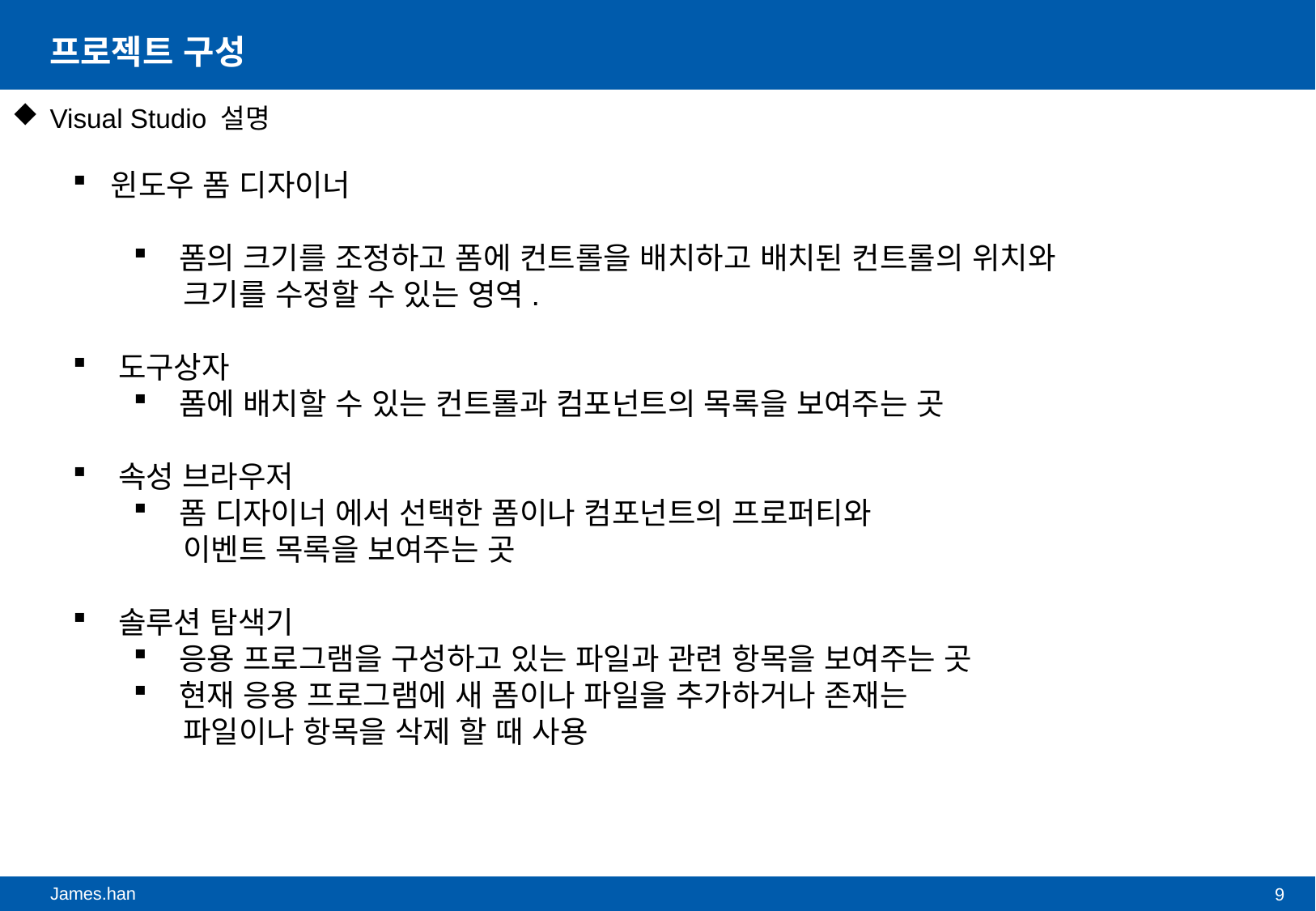

# 프로젝트 구성
Visual Studio 설명

윈도우 폼 디자이너

폼의 크기를 조정하고 폼에 컨트롤을 배치하고 배치된 컨트롤의 위치와
     크기를 수정할 수 있는 영역.

도구상자
폼에 배치할 수 있는 컨트롤과 컴포넌트의 목록을 보여주는 곳

속성 브라우저
폼 디자이너 에서 선택한 폼이나 컴포넌트의 프로퍼티와
     이벤트 목록을 보여주는 곳

솔루션 탐색기
응용 프로그램을 구성하고 있는 파일과 관련 항목을 보여주는 곳
현재 응용 프로그램에 새 폼이나 파일을 추가하거나 존재는
     파일이나 항목을 삭제 할 때 사용

9